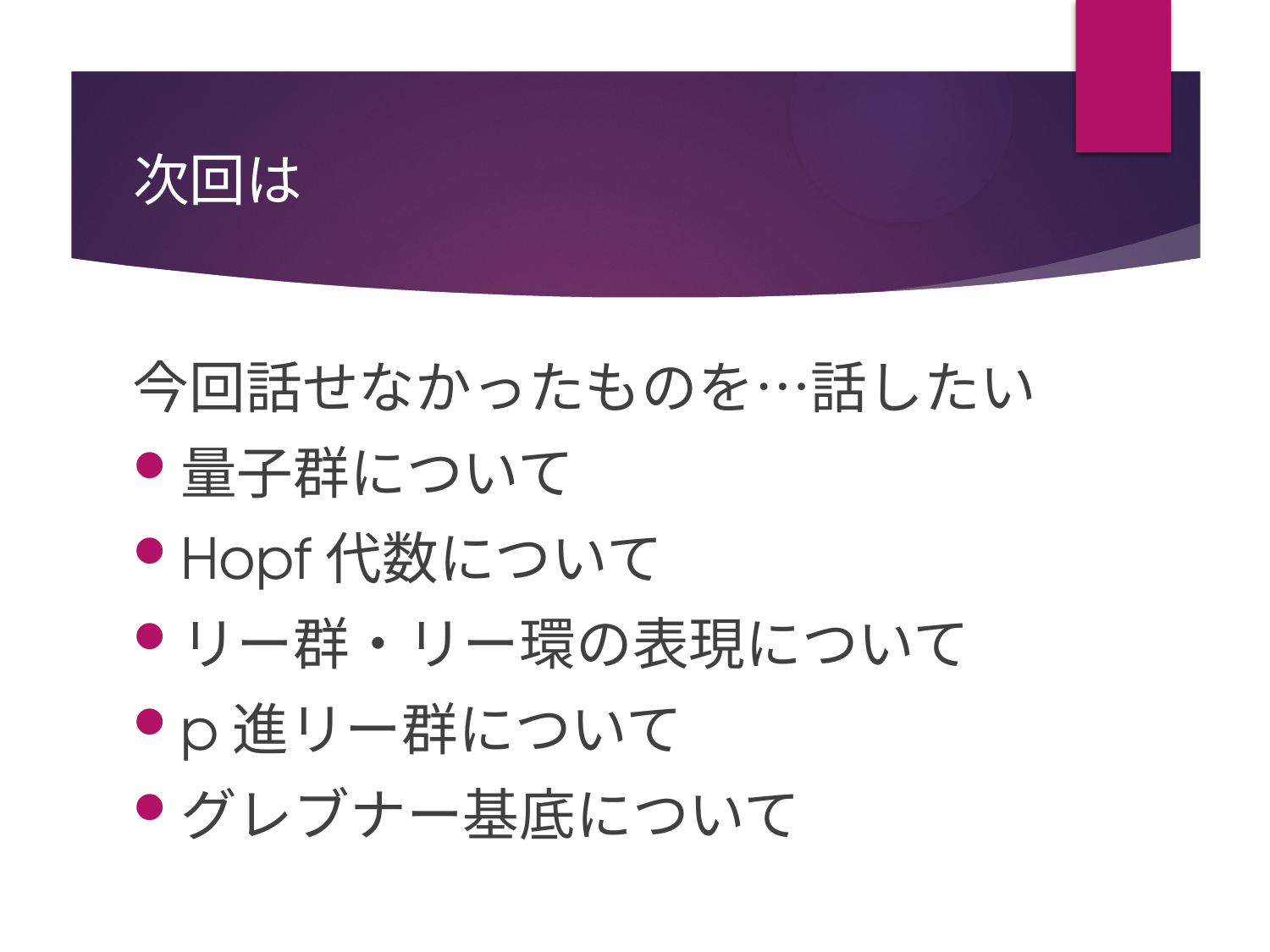

# 次回は
今回話せなかったものを…話したい
量子群について
Hopf代数について
リー群・リー環の表現について
p進リー群について
グレブナー基底について